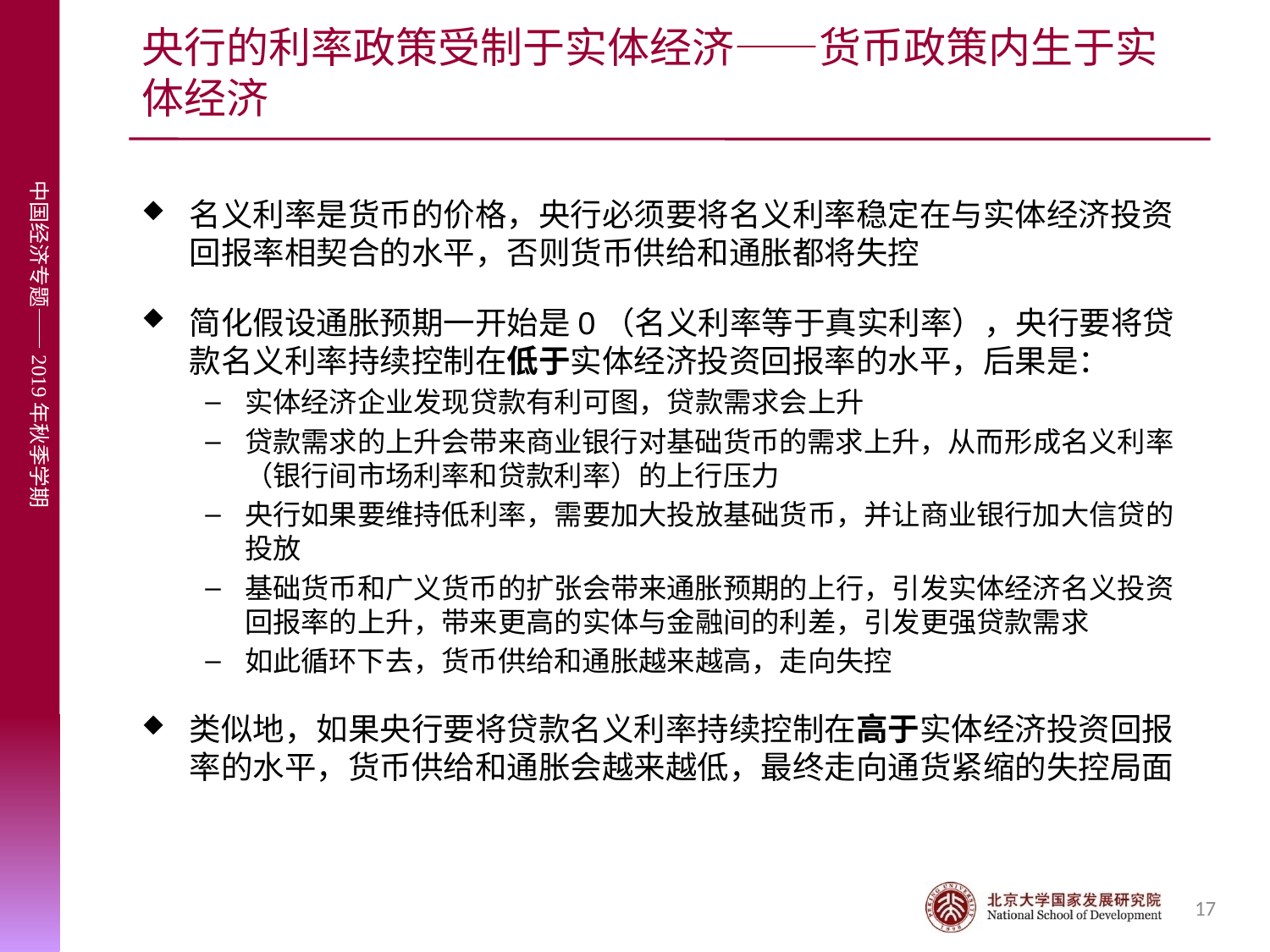

# 央行的利率政策受制于实体经济——货币政策内生于实体经济
名义利率是货币的价格，央行必须要将名义利率稳定在与实体经济投资回报率相契合的水平，否则货币供给和通胀都将失控
简化假设通胀预期一开始是0（名义利率等于真实利率），央行要将贷款名义利率持续控制在低于实体经济投资回报率的水平，后果是：
实体经济企业发现贷款有利可图，贷款需求会上升
贷款需求的上升会带来商业银行对基础货币的需求上升，从而形成名义利率（银行间市场利率和贷款利率）的上行压力
央行如果要维持低利率，需要加大投放基础货币，并让商业银行加大信贷的投放
基础货币和广义货币的扩张会带来通胀预期的上行，引发实体经济名义投资回报率的上升，带来更高的实体与金融间的利差，引发更强贷款需求
如此循环下去，货币供给和通胀越来越高，走向失控
类似地，如果央行要将贷款名义利率持续控制在高于实体经济投资回报率的水平，货币供给和通胀会越来越低，最终走向通货紧缩的失控局面
17